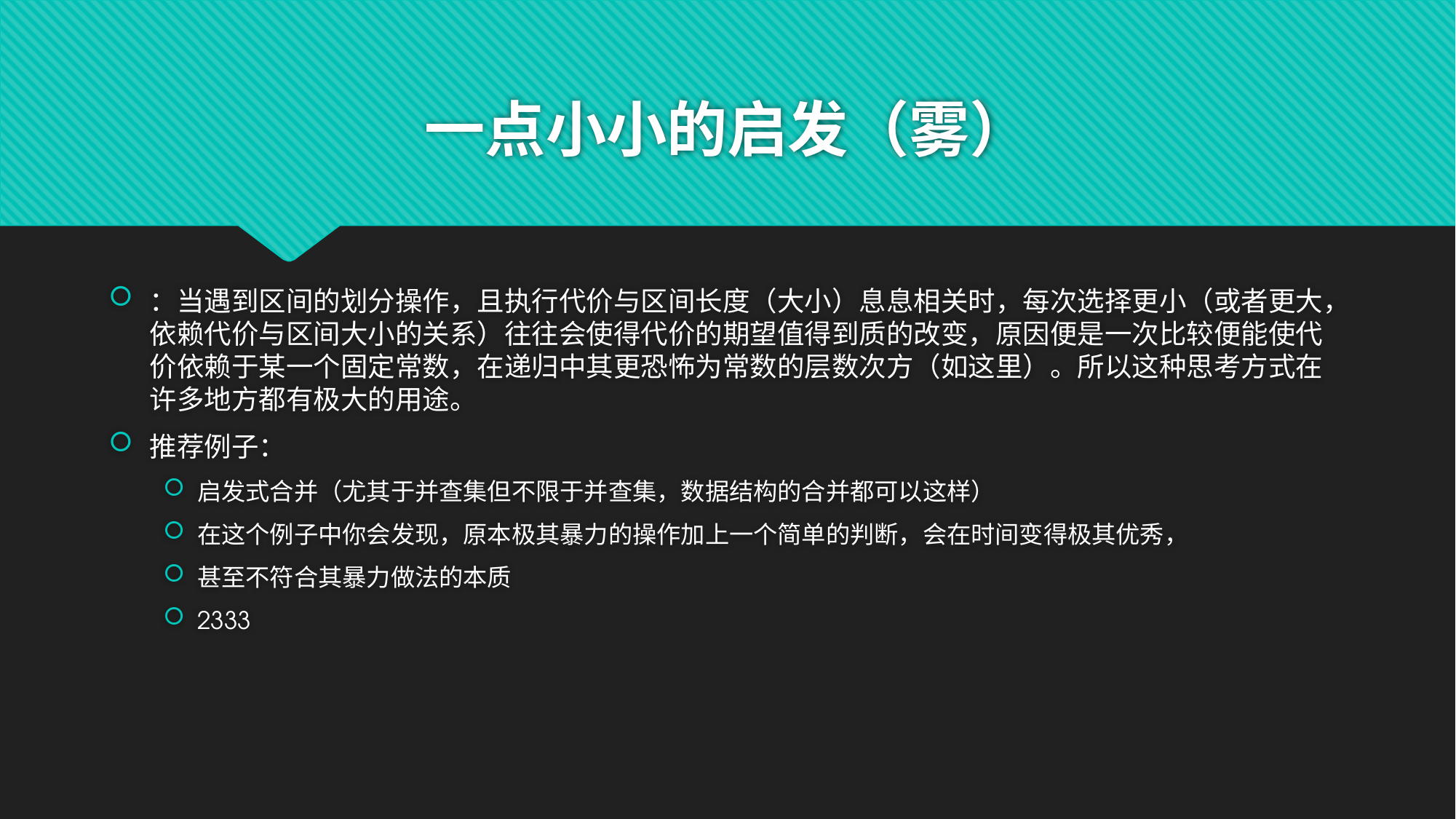

# 一点小小的启发（雾）
：当遇到区间的划分操作，且执行代价与区间长度（大小）息息相关时，每次选择更小（或者更大，依赖代价与区间大小的关系）往往会使得代价的期望值得到质的改变，原因便是一次比较便能使代价依赖于某一个固定常数，在递归中其更恐怖为常数的层数次方（如这里）。所以这种思考方式在许多地方都有极大的用途。
推荐例子：
启发式合并（尤其于并查集但不限于并查集，数据结构的合并都可以这样）
在这个例子中你会发现，原本极其暴力的操作加上一个简单的判断，会在时间变得极其优秀，
甚至不符合其暴力做法的本质
2333